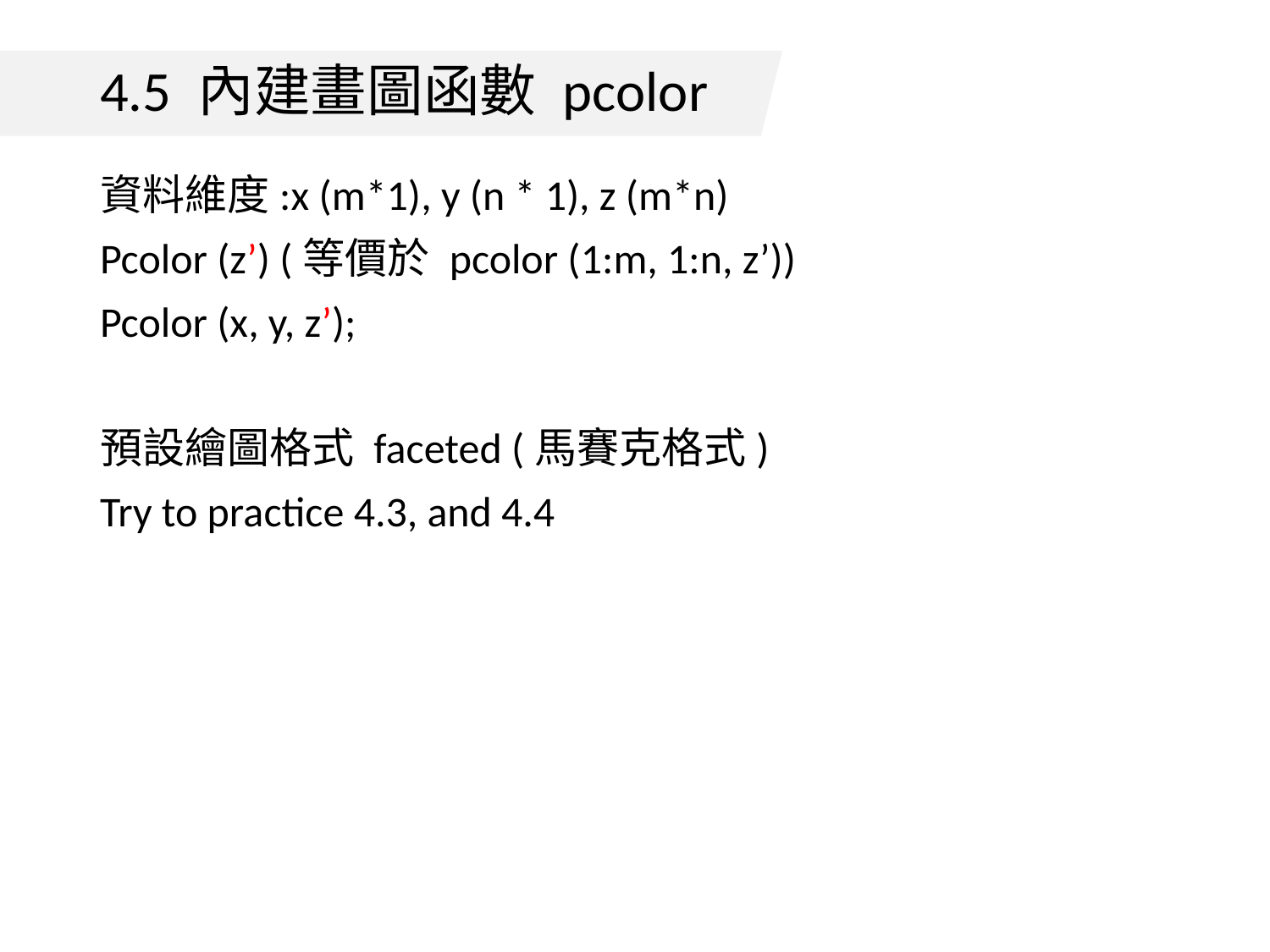

# 4.5 內建畫圖函數 pcolor
資料維度:x (m*1), y (n * 1), z (m*n)
Pcolor (z’) (等價於 pcolor (1:m, 1:n, z’))
Pcolor (x, y, z’);

預設繪圖格式 faceted (馬賽克格式)
Try to practice 4.3, and 4.4